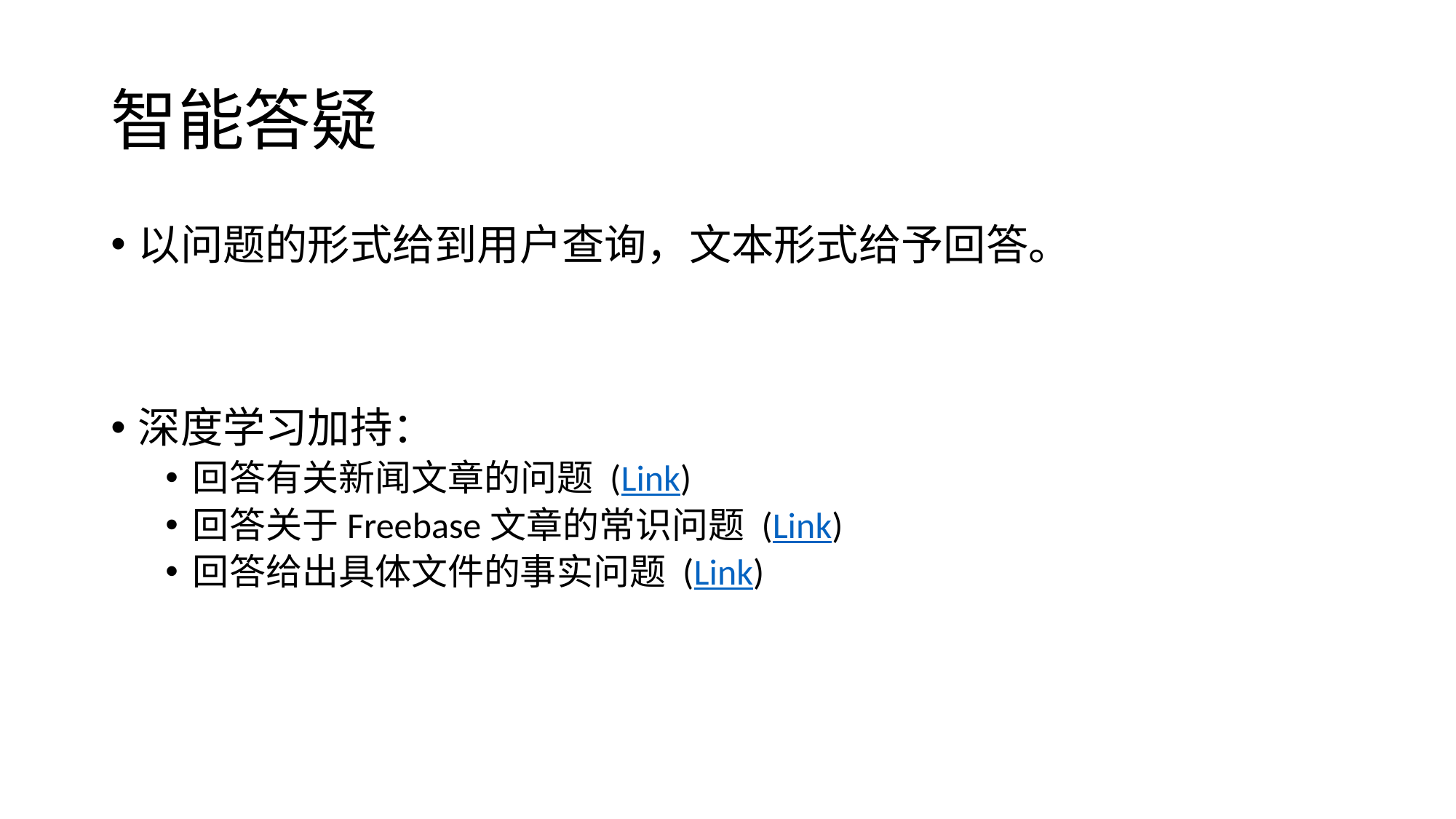

# 智能答疑
以问题的形式给到用户查询，文本形式给予回答。

深度学习加持：
回答有关新闻文章的问题 (Link)
回答关于Freebase文章的常识问题 (Link)
回答给出具体文件的事实问题 (Link)